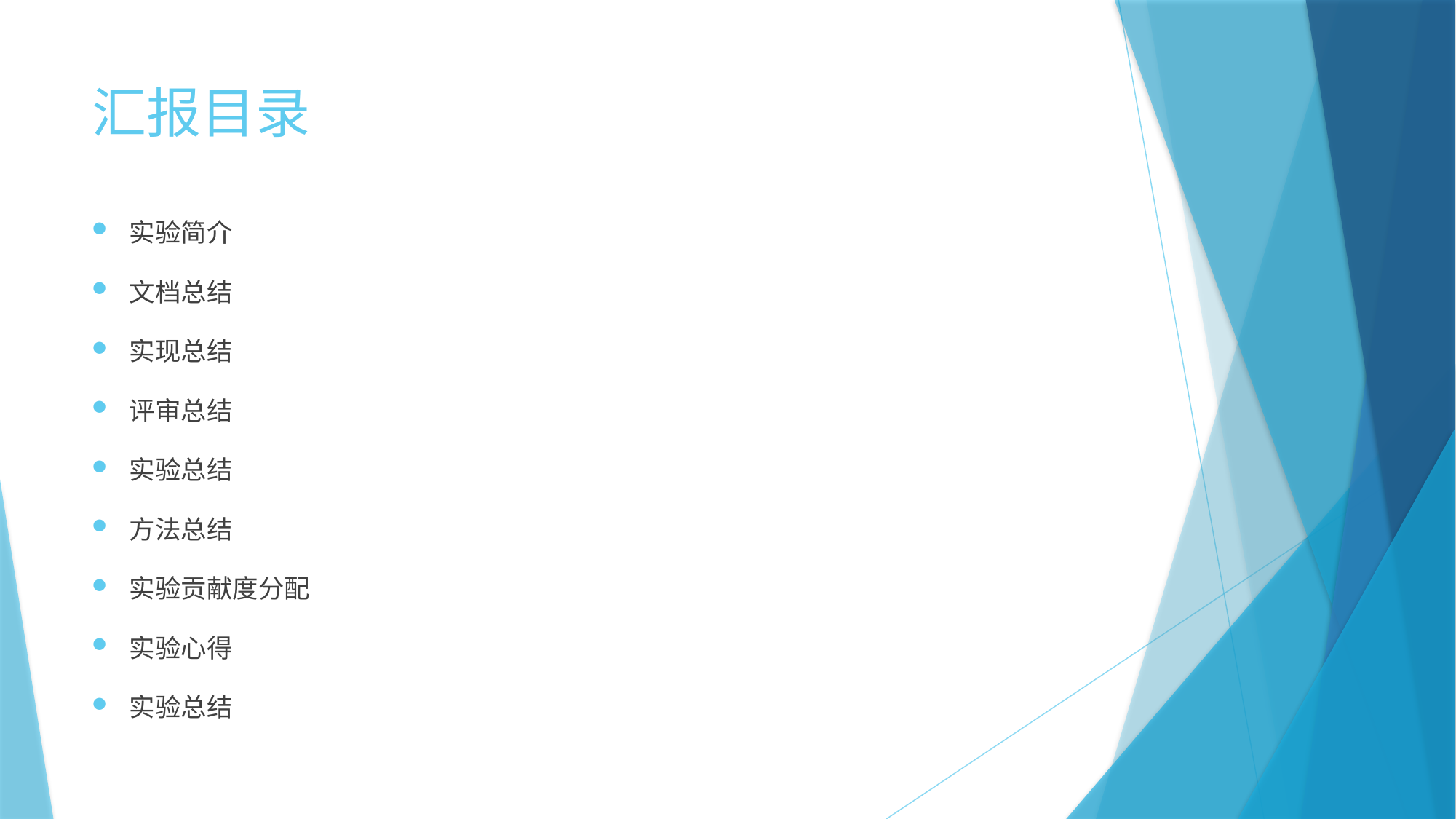

# 汇报目录
实验简介
文档总结
实现总结
评审总结
实验总结
方法总结
实验贡献度分配
实验心得
实验总结